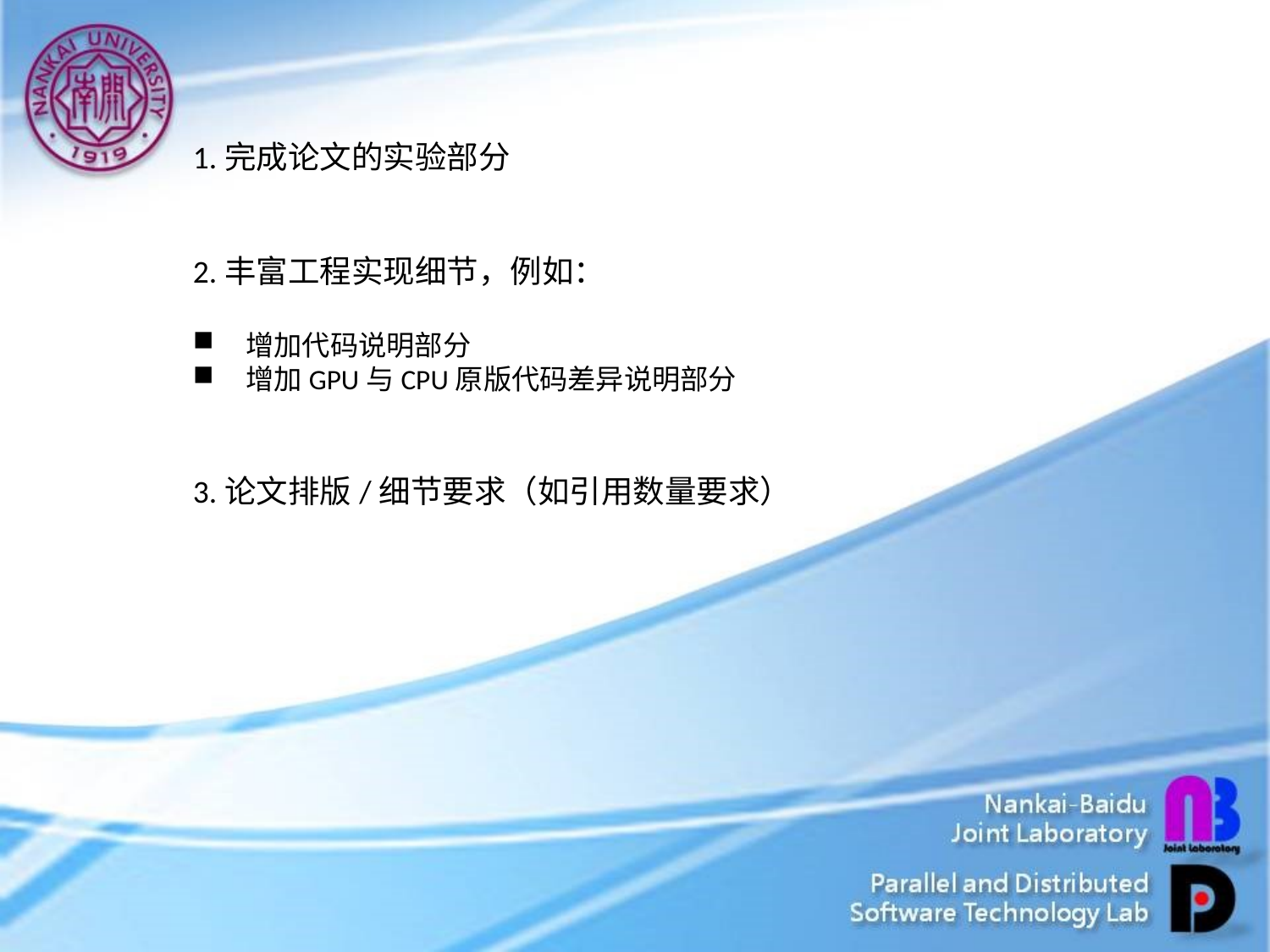

1.完成论文的实验部分

2.丰富工程实现细节，例如：

 增加代码说明部分
 增加GPU与CPU原版代码差异说明部分

3.论文排版/细节要求（如引用数量要求）